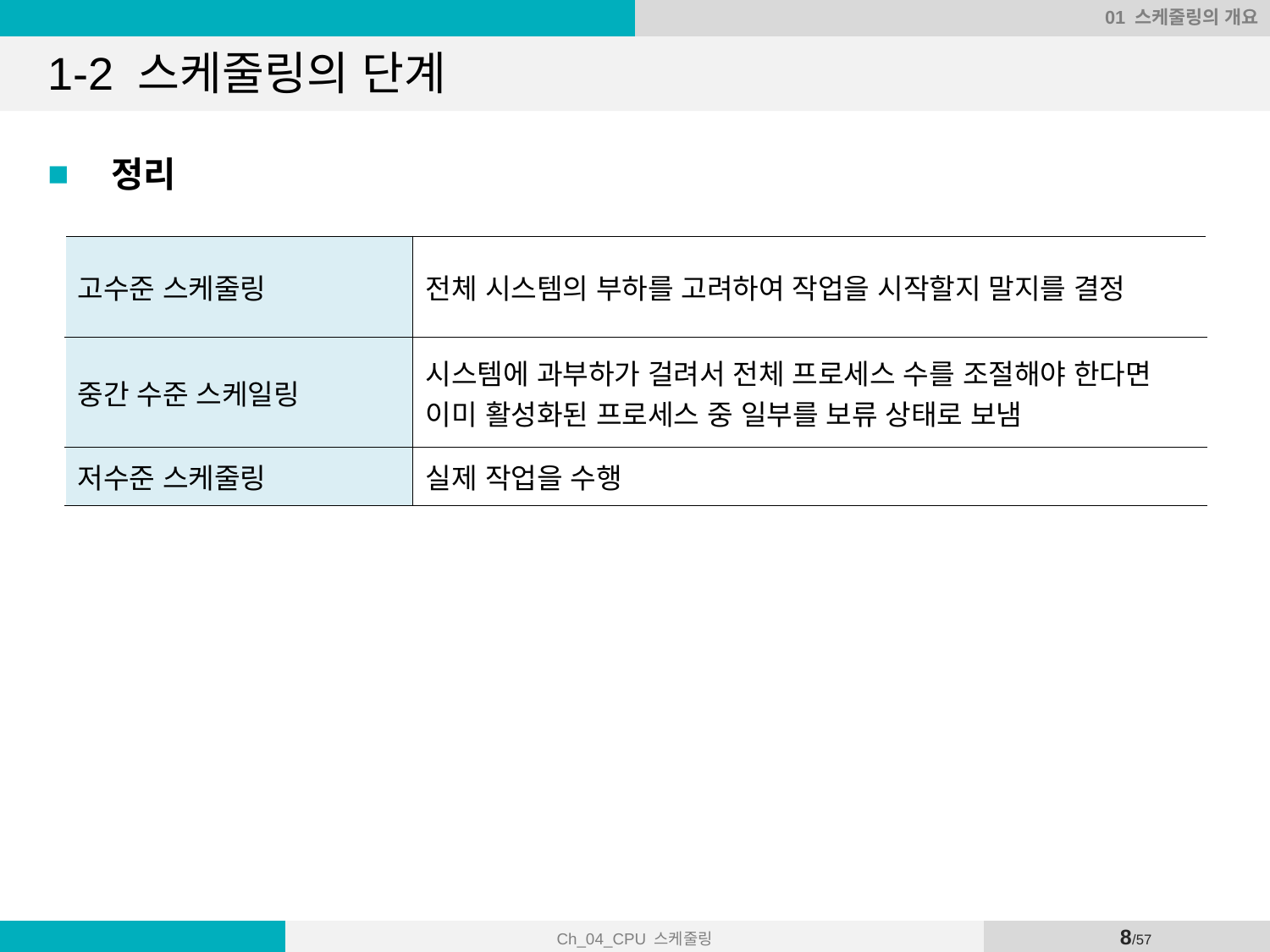

01 스케줄링의 개요
# 1-2 스케줄링의 단계
정리
| 고수준 스케줄링 | 전체 시스템의 부하를 고려하여 작업을 시작할지 말지를 결정 |
| --- | --- |
| 중간 수준 스케일링 | 시스템에 과부하가 걸려서 전체 프로세스 수를 조절해야 한다면 이미 활성화된 프로세스 중 일부를 보류 상태로 보냄 |
| 저수준 스케줄링 | 실제 작업을 수행 |